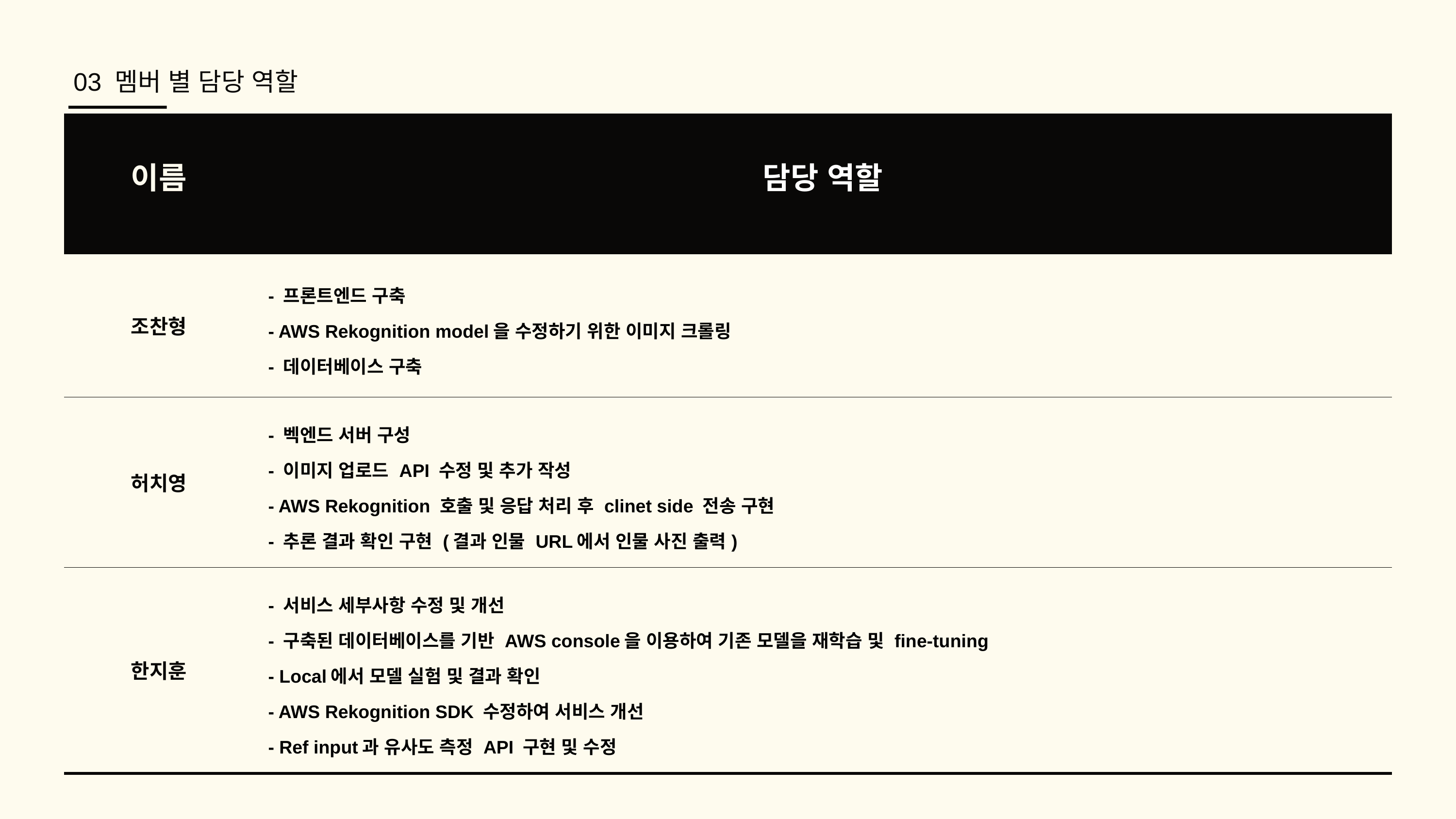

03 멤버 별 담당 역할

| 이름 | 담당 역할 |
| --- | --- |
| 조찬형 | - 프론트엔드 구축 - AWS Rekognition model을 수정하기 위한 이미지 크롤링 - 데이터베이스 구축 |
| 허치영 | - 벡엔드 서버 구성 - 이미지 업로드 API 수정 및 추가 작성 - AWS Rekognition 호출 및 응답 처리 후 clinet side 전송 구현 - 추론 결과 확인 구현 (결과 인물 URL에서 인물 사진 출력) |
| 한지훈 | - 서비스 세부사항 수정 및 개선 - 구축된 데이터베이스를 기반 AWS console을 이용하여 기존 모델을 재학습 및 fine-tuning - Local에서 모델 실험 및 결과 확인 - AWS Rekognition SDK 수정하여 서비스 개선 - Ref input과 유사도 측정 API 구현 및 수정 |